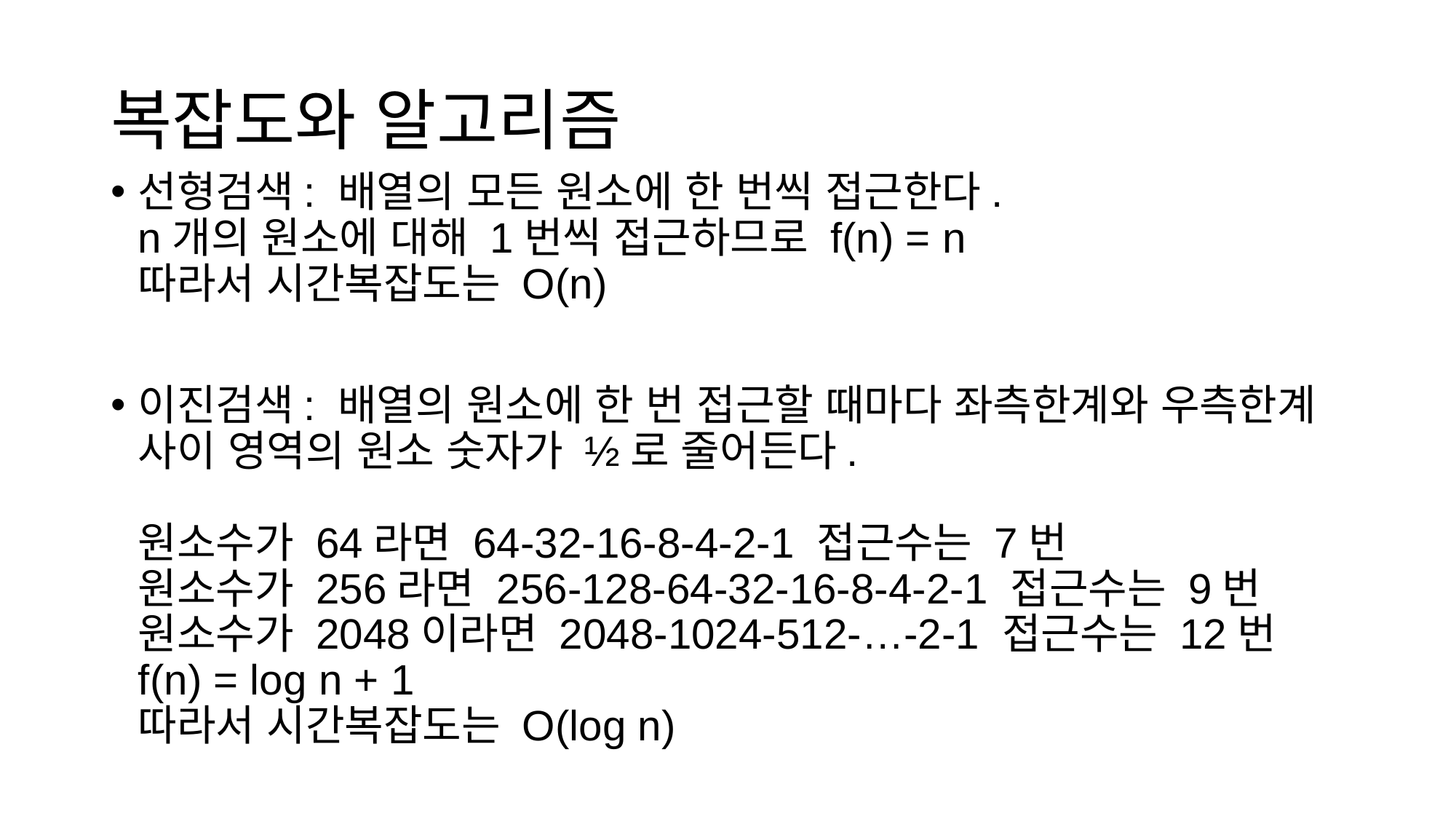

# 복잡도와 알고리즘
선형검색: 배열의 모든 원소에 한 번씩 접근한다.
n개의 원소에 대해 1번씩 접근하므로 f(n) = n
따라서 시간복잡도는 O(n)

이진검색: 배열의 원소에 한 번 접근할 때마다 좌측한계와 우측한계 사이 영역의 원소 숫자가 ½로 줄어든다.
원소수가 64라면 64-32-16-8-4-2-1 접근수는 7번
원소수가 256라면 256-128-64-32-16-8-4-2-1 접근수는 9번
원소수가 2048이라면 2048-1024-512-…-2-1 접근수는 12번
f(n) = log n + 1
따라서 시간복잡도는 O(log n)